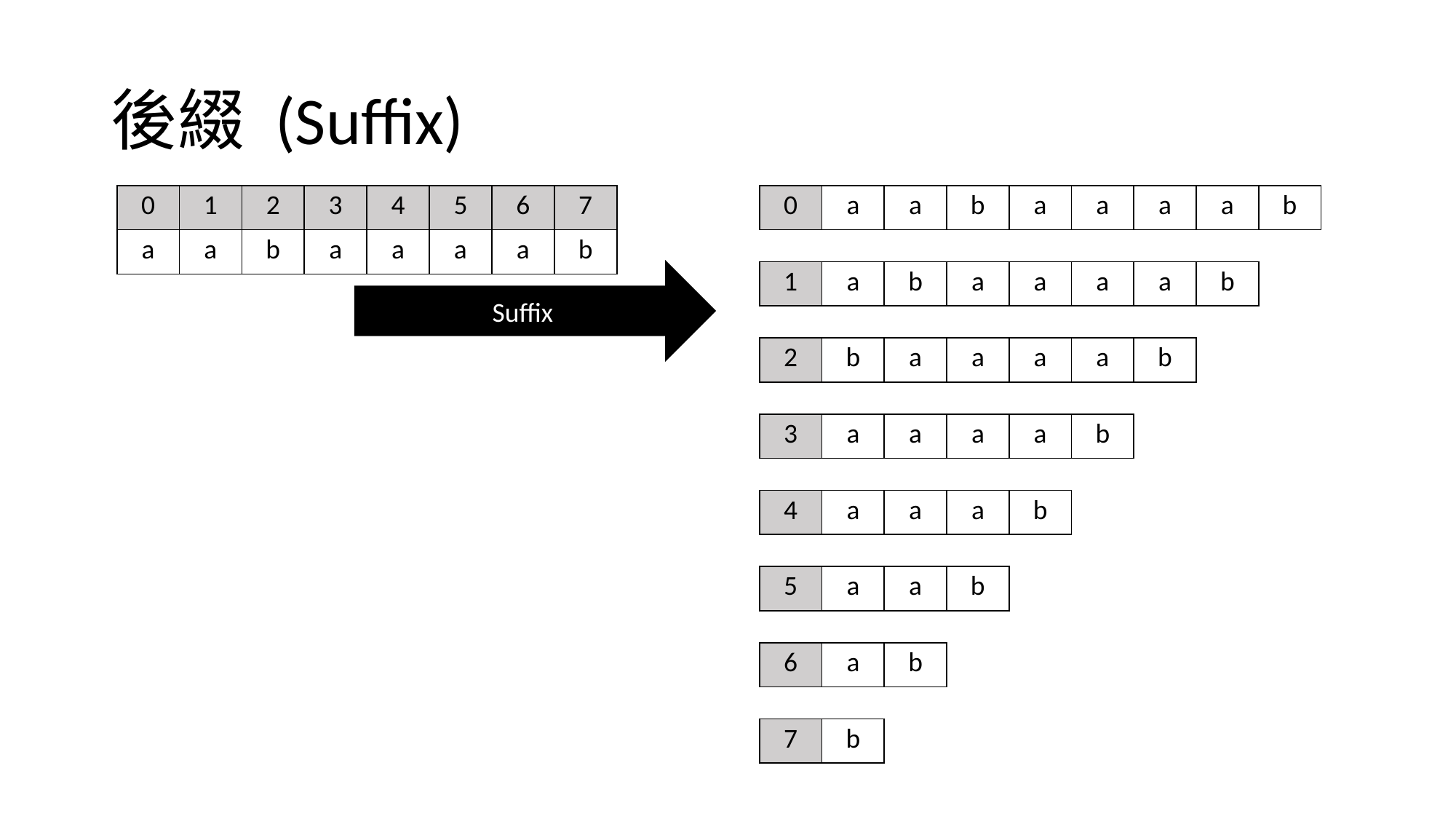

# 後綴 (Suffix)
| 0 | 1 | 2 | 3 | 4 | 5 | 6 | 7 |
| --- | --- | --- | --- | --- | --- | --- | --- |
| a | a | b | a | a | a | a | b |
| 0 | a | a | b | a | a | a | a | b |
| --- | --- | --- | --- | --- | --- | --- | --- | --- |
| 1 | a | b | a | a | a | a | b |
| --- | --- | --- | --- | --- | --- | --- | --- |
Suffix
| 2 | b | a | a | a | a | b |
| --- | --- | --- | --- | --- | --- | --- |
| 3 | a | a | a | a | b |
| --- | --- | --- | --- | --- | --- |
| 4 | a | a | a | b |
| --- | --- | --- | --- | --- |
| 5 | a | a | b |
| --- | --- | --- | --- |
| 6 | a | b |
| --- | --- | --- |
| 7 | b |
| --- | --- |